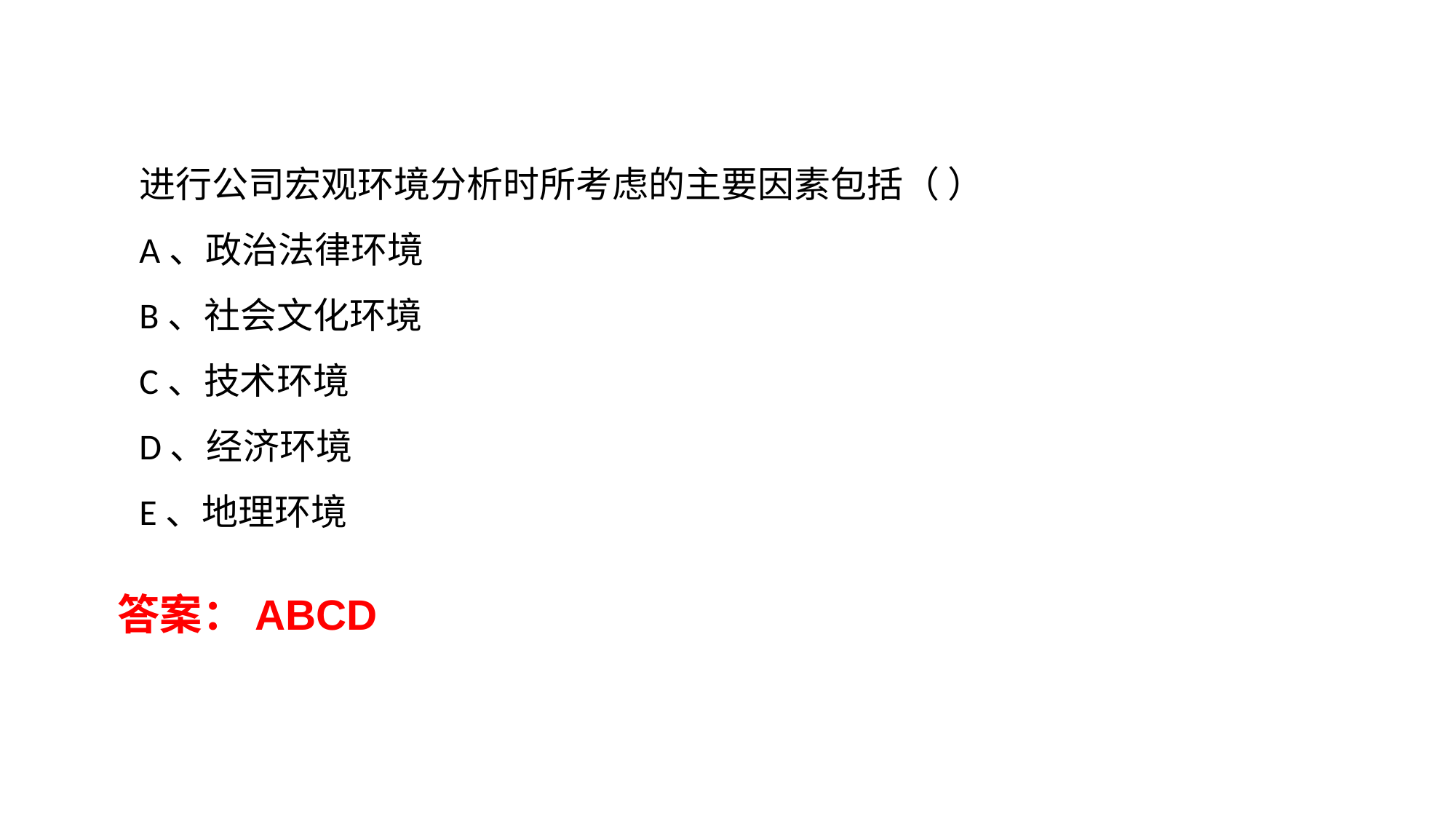

进行公司宏观环境分析时所考虑的主要因素包括（ ）
A、政治法律环境
B、社会文化环境
C、技术环境
D、经济环境
E、地理环境
答案：ABCD